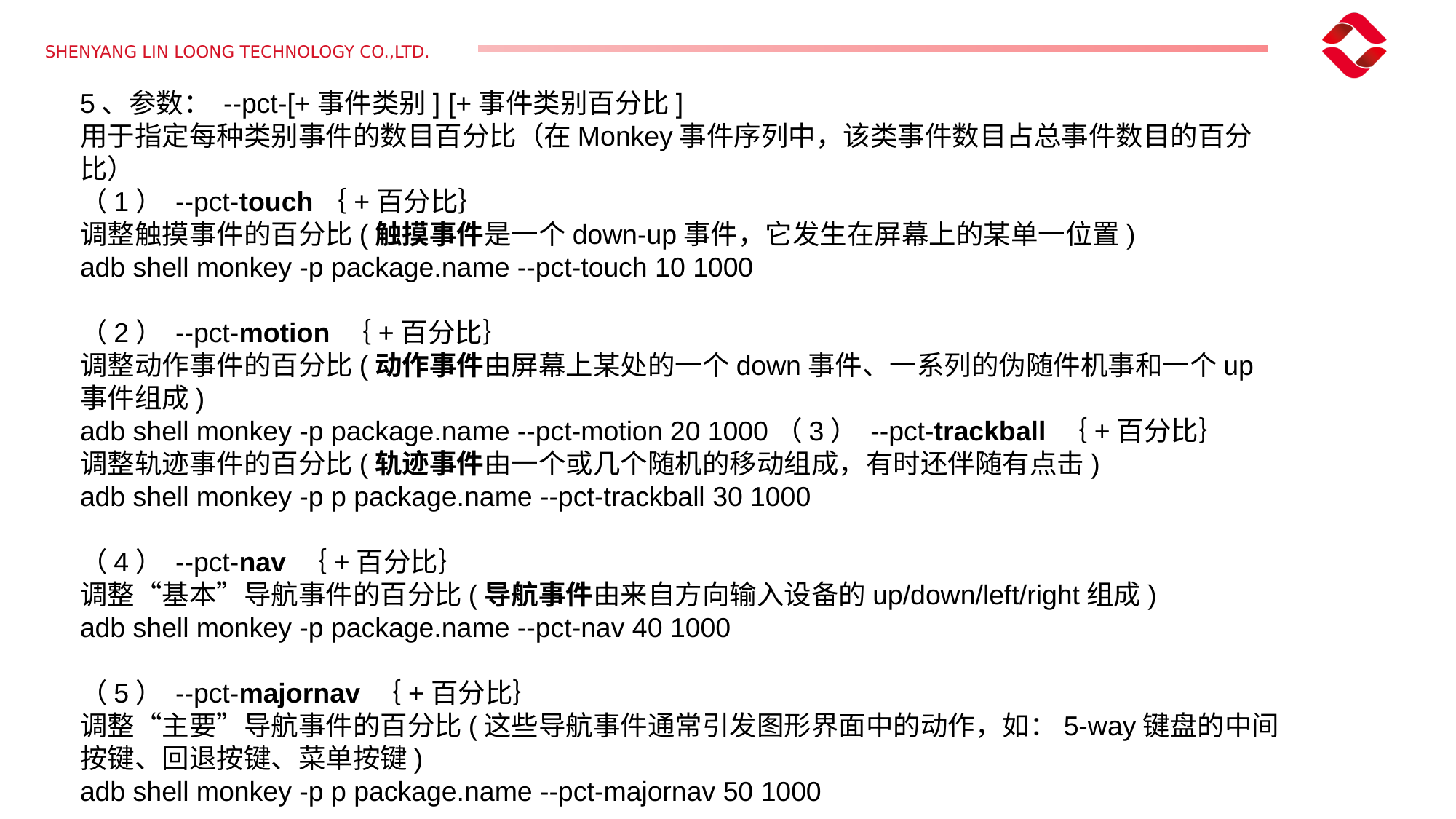

5、参数： --pct-[+事件类别] [+事件类别百分比]
用于指定每种类别事件的数目百分比（在Monkey事件序列中，该类事件数目占总事件数目的百分比）
（1） --pct-touch｛+百分比｝
调整触摸事件的百分比(触摸事件是一个down-up事件，它发生在屏幕上的某单一位置)
adb shell monkey -p package.name --pct-touch 10 1000

（2） --pct-motion ｛+百分比｝
调整动作事件的百分比(动作事件由屏幕上某处的一个down事件、一系列的伪随件机事和一个up事件组成)
adb shell monkey -p package.name --pct-motion 20 1000（3） --pct-trackball ｛+百分比｝
调整轨迹事件的百分比(轨迹事件由一个或几个随机的移动组成，有时还伴随有点击)
adb shell monkey -p p package.name --pct-trackball 30 1000

（4） --pct-nav ｛+百分比｝
调整“基本”导航事件的百分比(导航事件由来自方向输入设备的up/down/left/right组成)
adb shell monkey -p package.name --pct-nav 40 1000

（5） --pct-majornav ｛+百分比｝
调整“主要”导航事件的百分比(这些导航事件通常引发图形界面中的动作，如：5-way键盘的中间按键、回退按键、菜单按键)
adb shell monkey -p p package.name --pct-majornav 50 1000